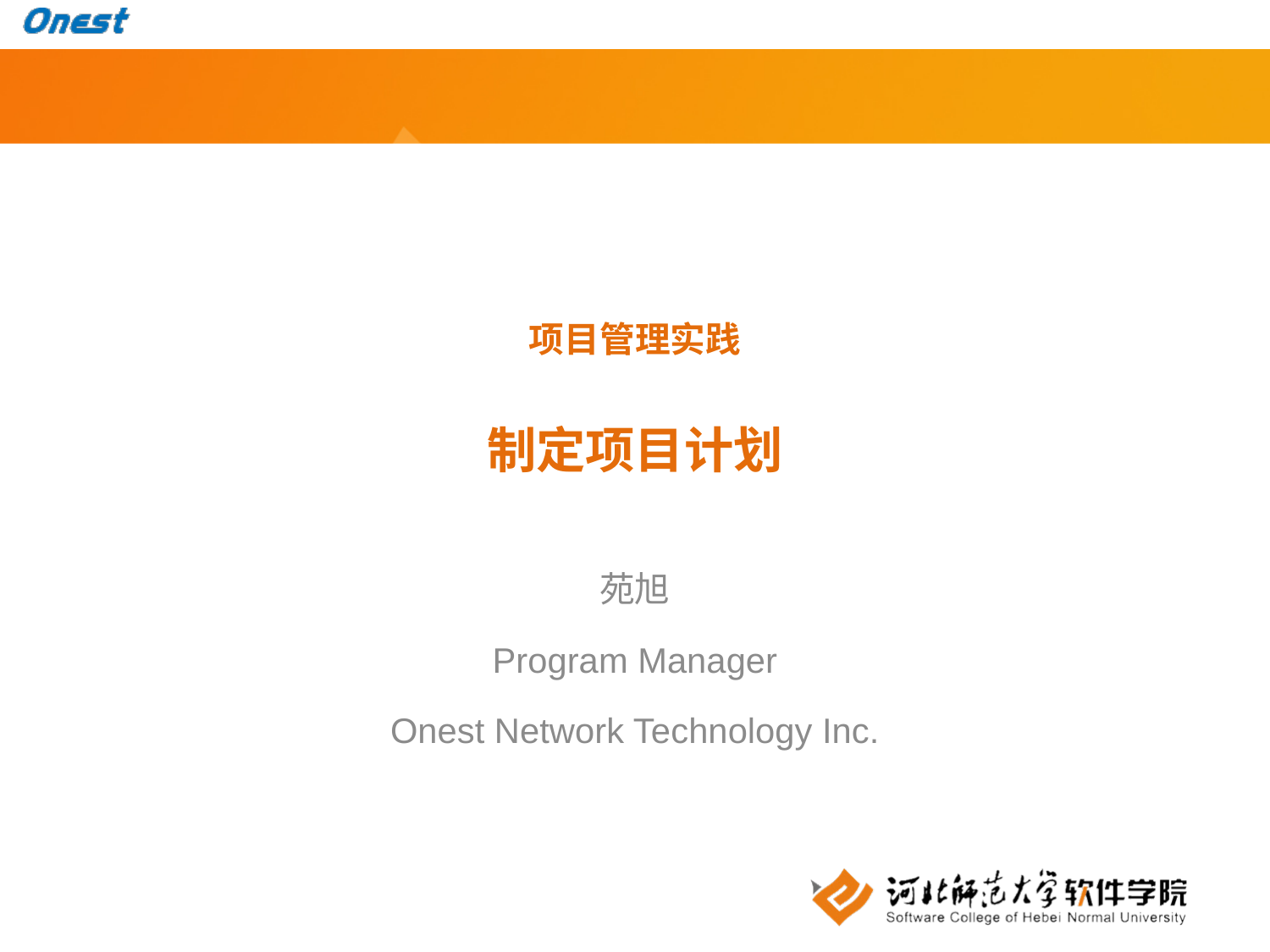

# 项目管理实践 制定项目计划
苑旭
Program Manager
Onest Network Technology Inc.